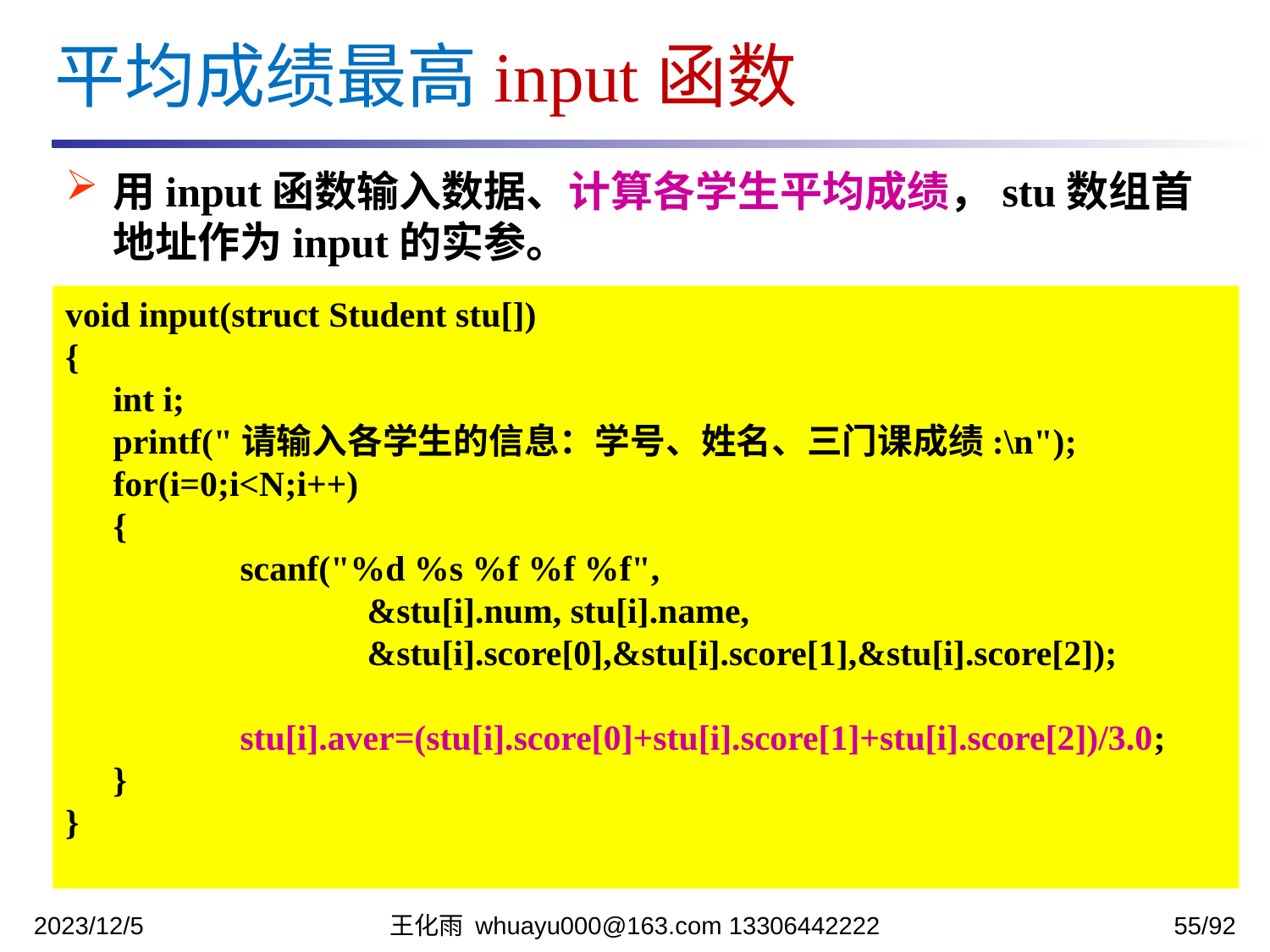

平均成绩最高input函数
用input函数输入数据、计算各学生平均成绩，stu数组首地址作为input的实参。
void input(struct Student stu[])
{
	int i;
	printf("请输入各学生的信息：学号、姓名、三门课成绩:\n");
	for(i=0;i<N;i++)
	{
		scanf("%d %s %f %f %f",
			&stu[i].num, stu[i].name,
			&stu[i].score[0],&stu[i].score[1],&stu[i].score[2]);

		stu[i].aver=(stu[i].score[0]+stu[i].score[1]+stu[i].score[2])/3.0;
	}
}
2023/12/5
王化雨 whuayu000@163.com 13306442222
55/92